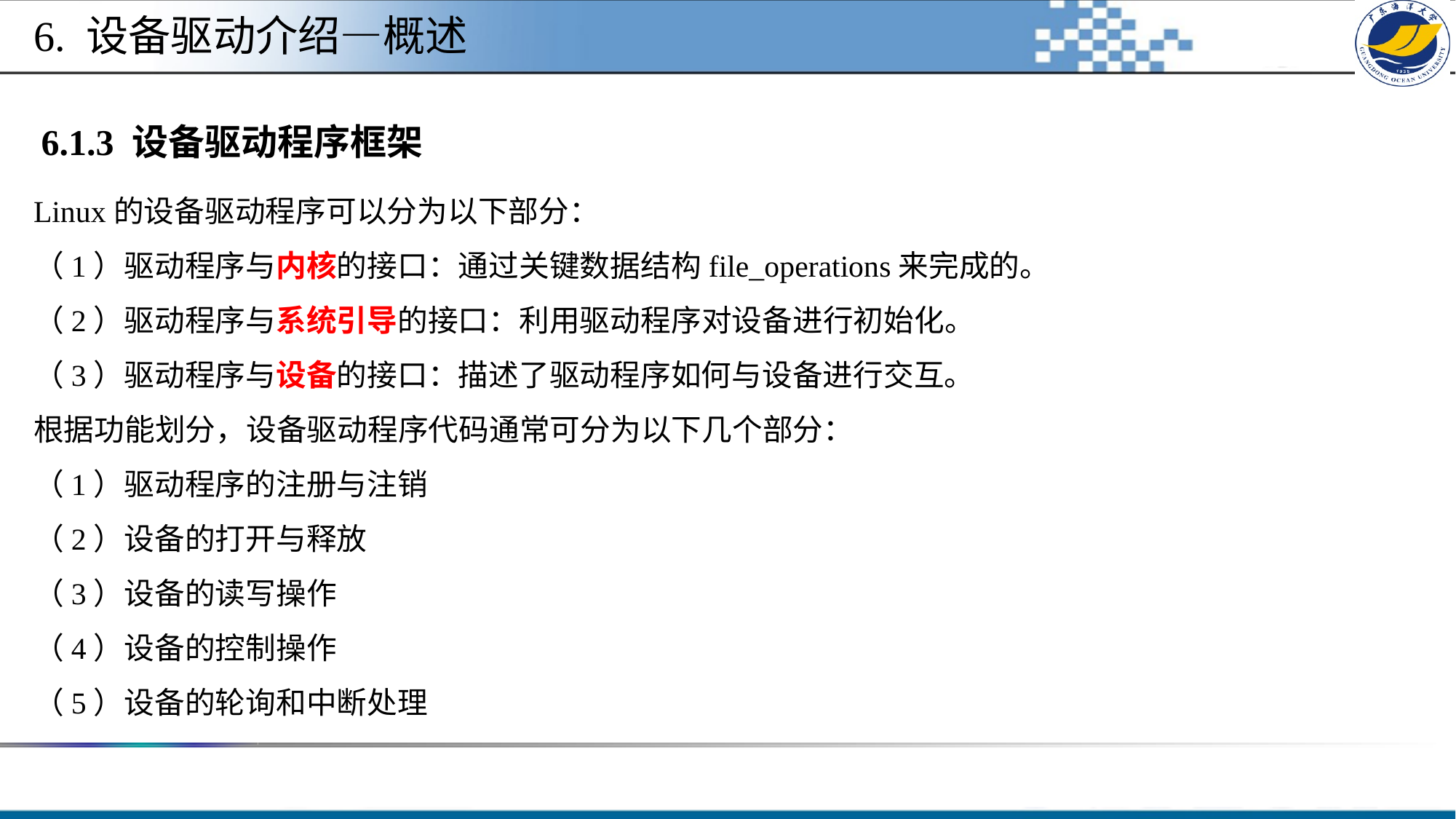

6. 设备驱动介绍—概述

 6.1.3 设备驱动程序框架
Linux的设备驱动程序可以分为以下部分：
（1）驱动程序与内核的接口：通过关键数据结构file_operations来完成的。
（2）驱动程序与系统引导的接口：利用驱动程序对设备进行初始化。
（3）驱动程序与设备的接口：描述了驱动程序如何与设备进行交互。
根据功能划分，设备驱动程序代码通常可分为以下几个部分：
（1）驱动程序的注册与注销
（2）设备的打开与释放
（3）设备的读写操作
（4）设备的控制操作
（5）设备的轮询和中断处理